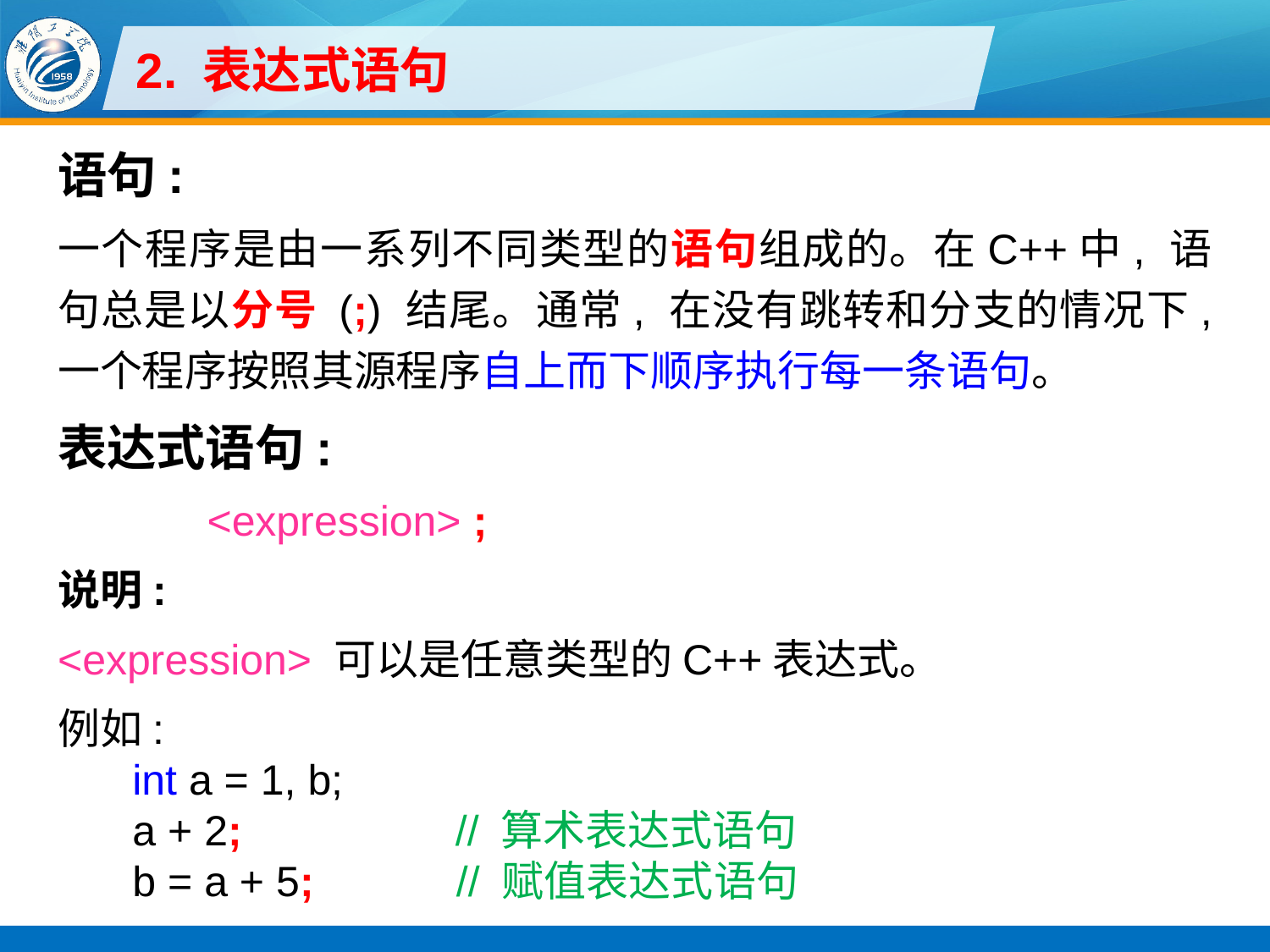

# 2. 表达式语句
语句:
一个程序是由一系列不同类型的语句组成的。在C++中, 语句总是以分号 (;) 结尾。通常, 在没有跳转和分支的情况下, 一个程序按照其源程序自上而下顺序执行每一条语句。
表达式语句:
<expression> ;
说明:
<expression> 可以是任意类型的C++表达式。
例如:
int a = 1, b;
a + 2;                  // 算术表达式语句
b = a + 5;            // 赋值表达式语句